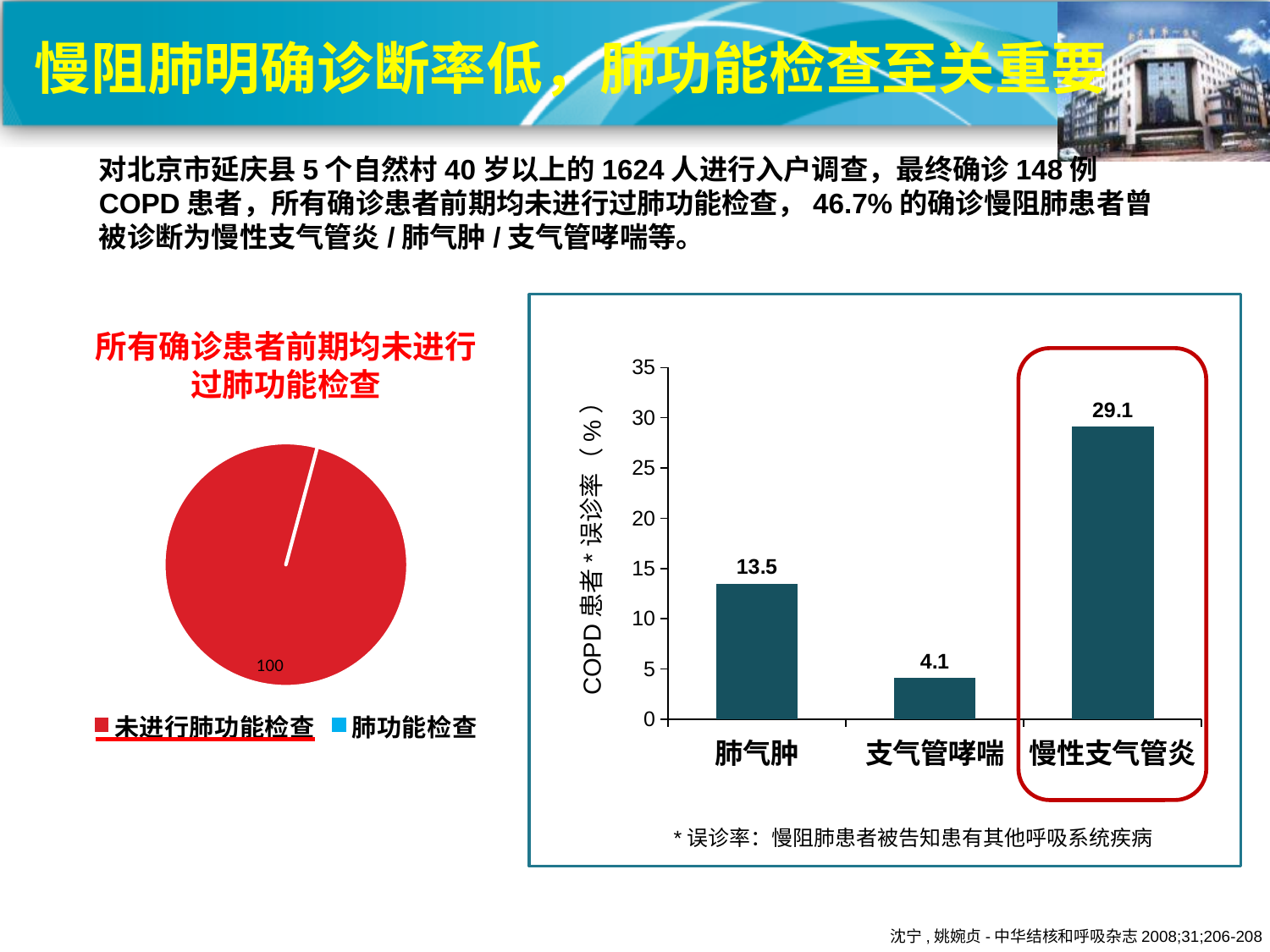

慢阻肺明确诊断率低，肺功能检查至关重要
对北京市延庆县5个自然村40岁以上的1624人进行入户调查，最终确诊148例COPD患者，所有确诊患者前期均未进行过肺功能检查，46.7%的确诊慢阻肺患者曾被诊断为慢性支气管炎/肺气肿/支气管哮喘等。

所有确诊患者前期均未进行过肺功能检查

### Chart

| Category | COPD患者误诊率（%） |
|---|---|
| 肺气肿 | 13.5 |
| 支气管哮喘 | 4.1 |
| 慢性支气管炎 | 29.1 |

### Chart

| Category | 列1 |
|---|---|
| 未进行肺功能检查 | 100.0 |
| 肺功能检查 | 0.0 |
COPD患者*误诊率（%）
*误诊率：慢阻肺患者被告知患有其他呼吸系统疾病
沈宁,姚婉贞-中华结核和呼吸杂志2008;31;206-208